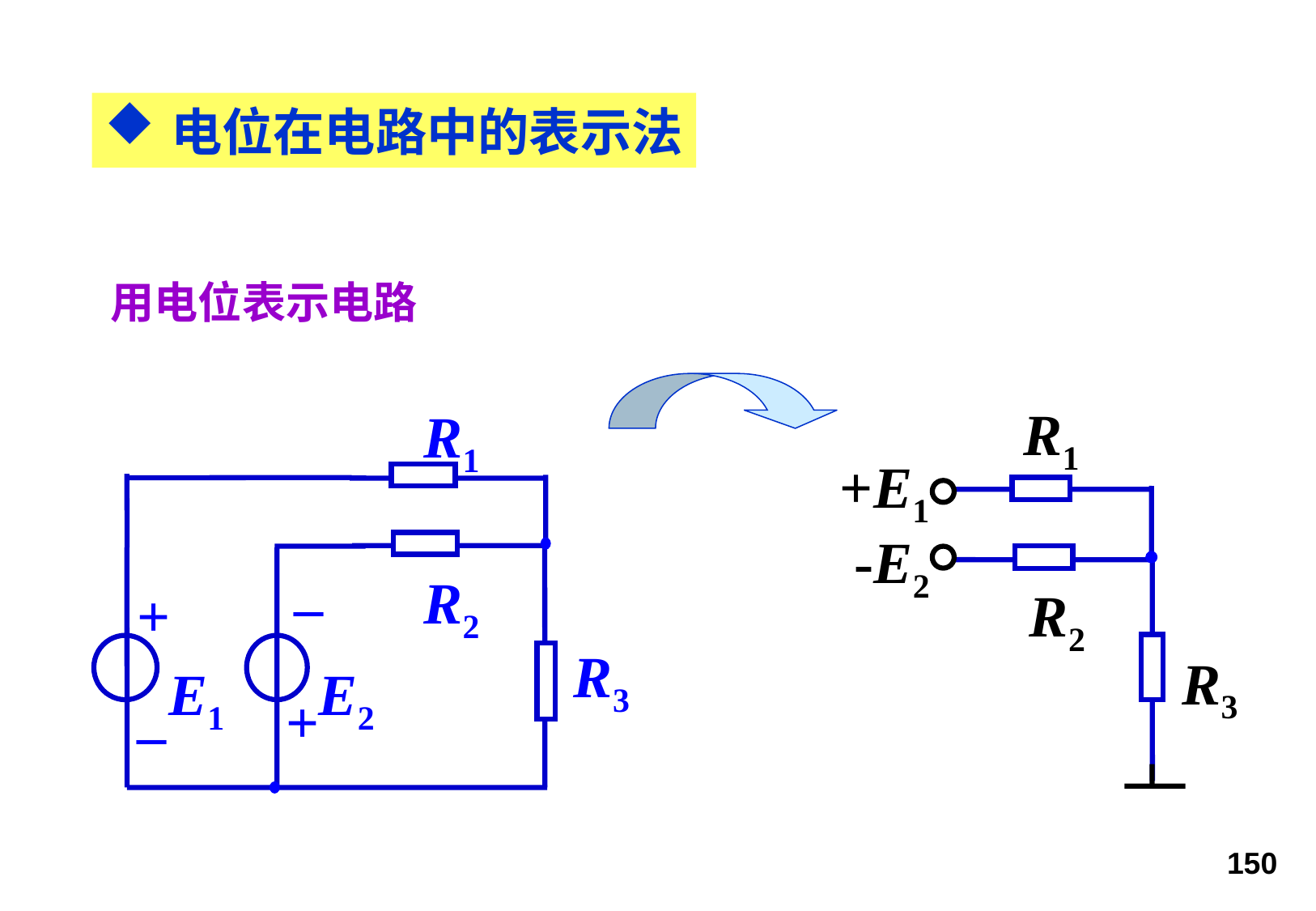

电位在电路中的表示法
用电位表示电路

R1
+E1

-E2

R2

R3

R1

_

R2
+
R3

E1
E2
_
+